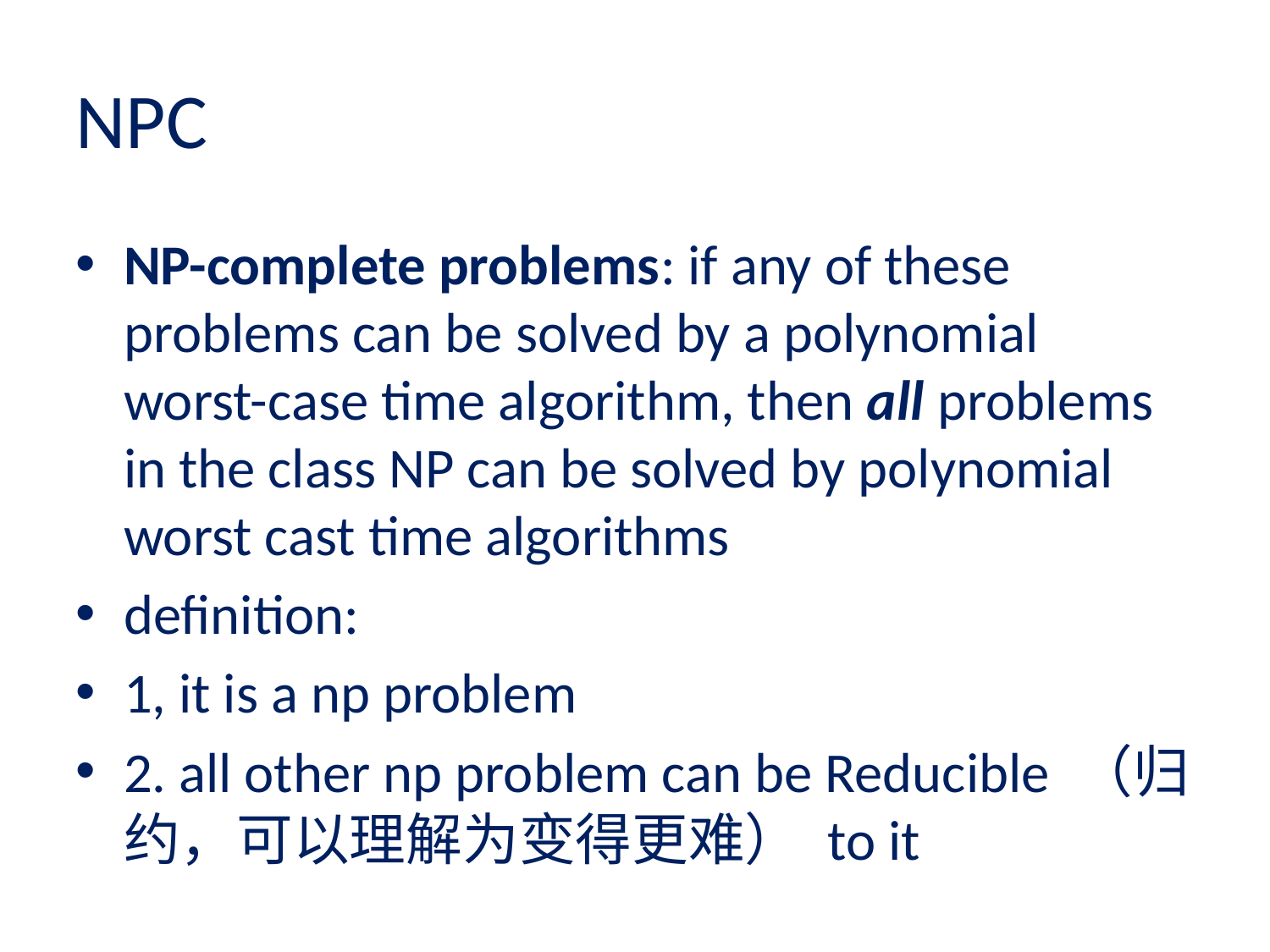

# NPC
NP-complete problems: if any of these problems can be solved by a polynomial worst-case time algorithm, then all problems in the class NP can be solved by polynomial worst cast time algorithms
definition:
1, it is a np problem
2. all other np problem can be Reducible （归约，可以理解为变得更难） to it